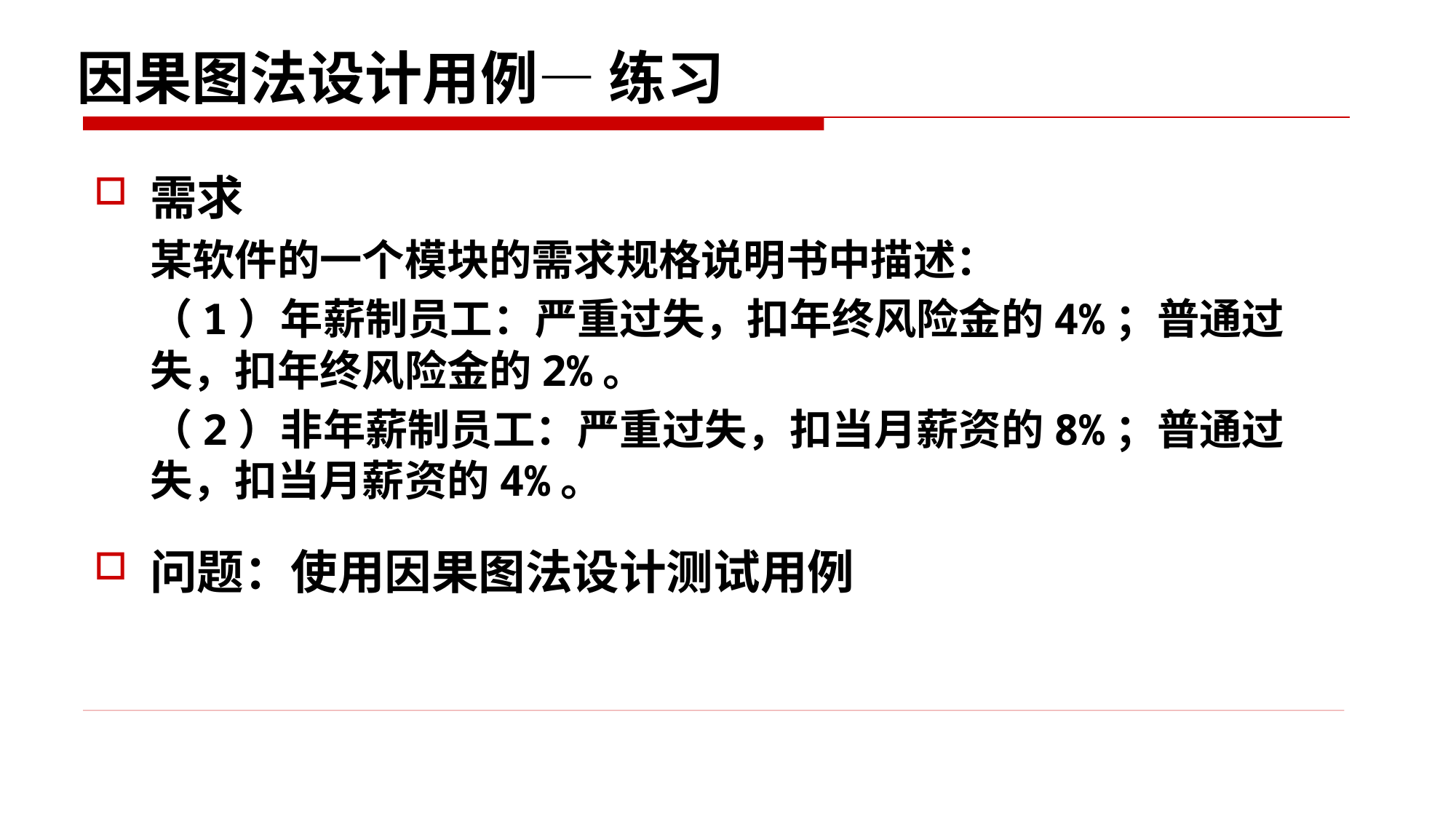

因果图法设计用例— 练习
需求
某软件的一个模块的需求规格说明书中描述：
（1）年薪制员工：严重过失，扣年终风险金的4%；普通过失，扣年终风险金的2%。
（2）非年薪制员工：严重过失，扣当月薪资的8%；普通过失，扣当月薪资的4%。
问题：使用因果图法设计测试用例